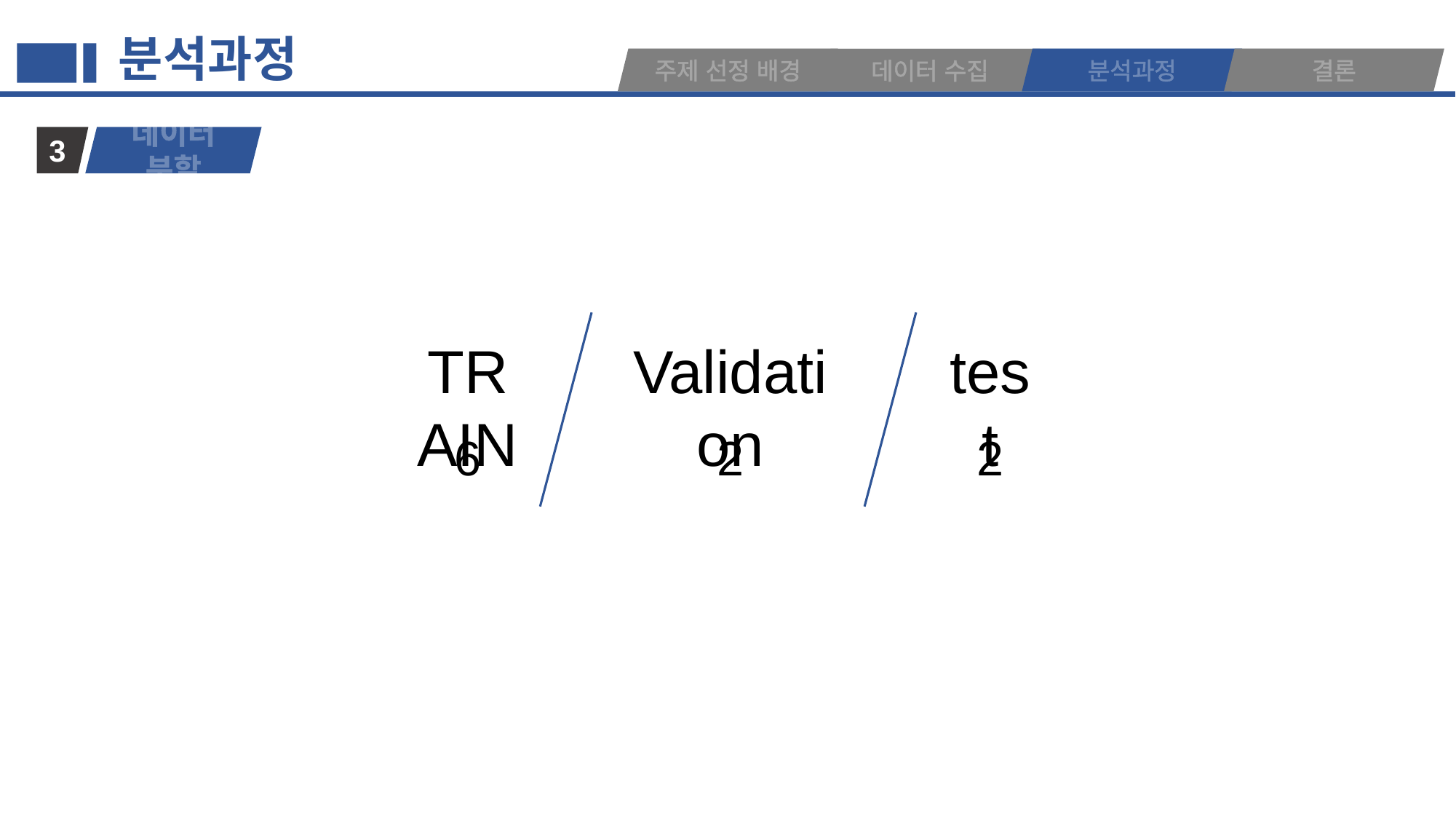

분석과정

주제 선정 배경
분석과정
결론
데이터 수집

데이터 분할
3
TRAIN
6
Validation
2
test
2